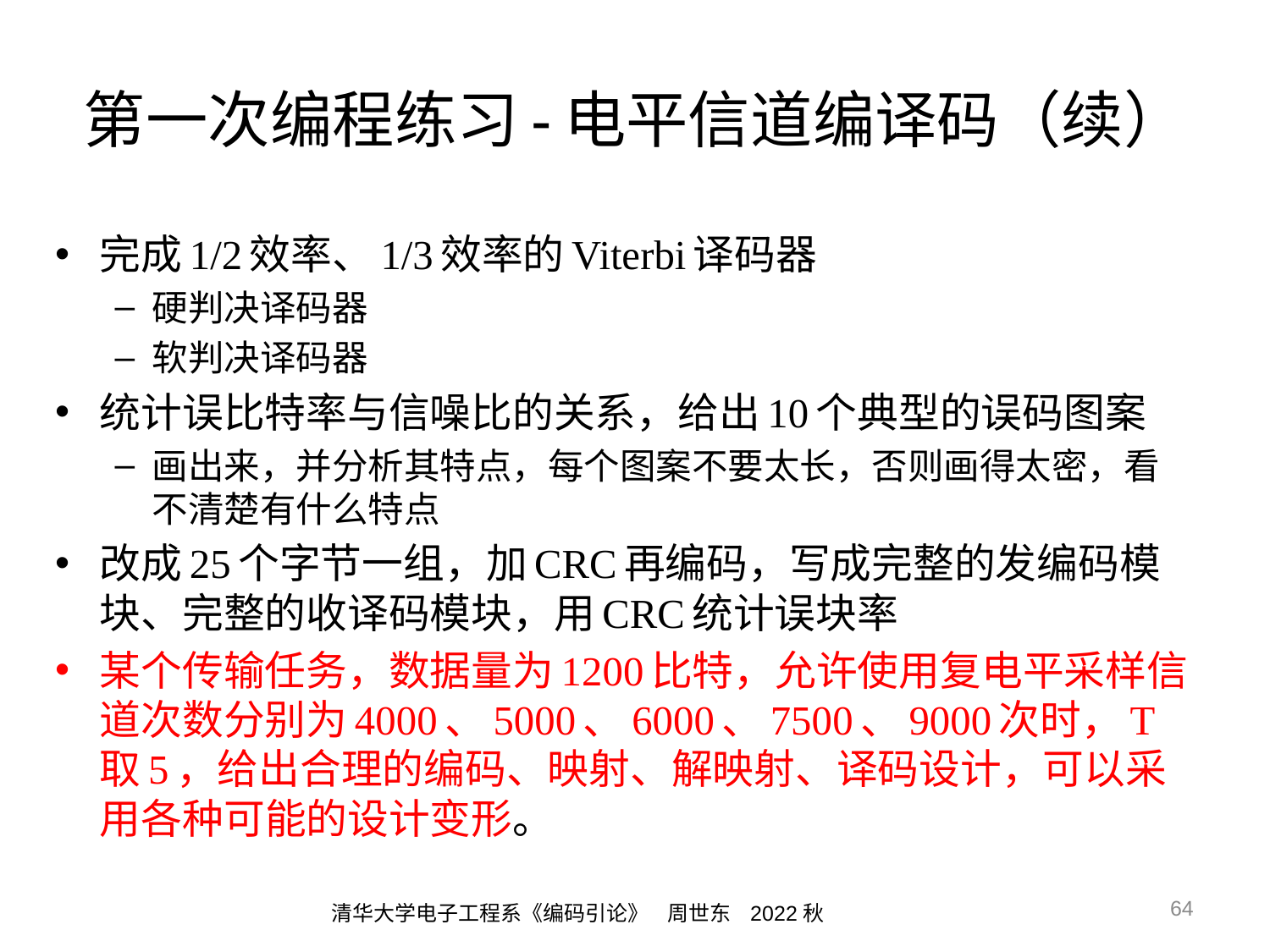

# 第一次编程练习-电平信道编译码（续）
完成1/2效率、1/3效率的Viterbi译码器
硬判决译码器
软判决译码器
统计误比特率与信噪比的关系，给出10个典型的误码图案
画出来，并分析其特点，每个图案不要太长，否则画得太密，看不清楚有什么特点
改成25个字节一组，加CRC再编码，写成完整的发编码模块、完整的收译码模块，用CRC统计误块率
某个传输任务，数据量为1200比特，允许使用复电平采样信道次数分别为4000、5000、6000、7500、9000次时，T取5，给出合理的编码、映射、解映射、译码设计，可以采用各种可能的设计变形。
64